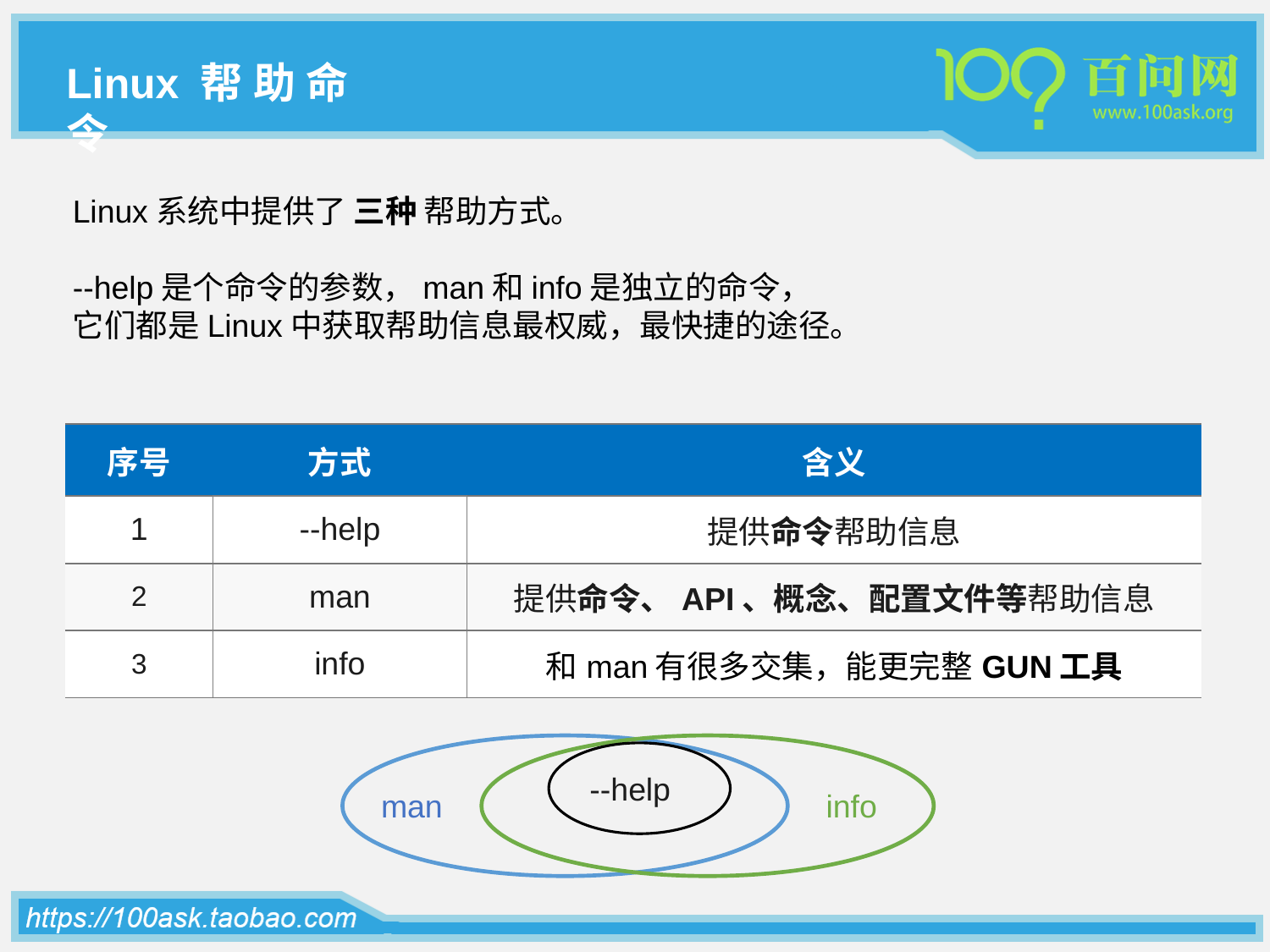

Linux帮助命令
Linux系统中提供了 三种 帮助方式。

--help是个命令的参数，man和info是独立的命令，
它们都是Linux中获取帮助信息最权威，最快捷的途径。
| 序号 | 方式 | 含义 |
| --- | --- | --- |
| 1 | --help | 提供命令帮助信息 |
| 2 | man | 提供命令、API、概念、配置文件等帮助信息 |
| 3 | info | 和man有很多交集，能更完整GUN工具 |

--help
man
info